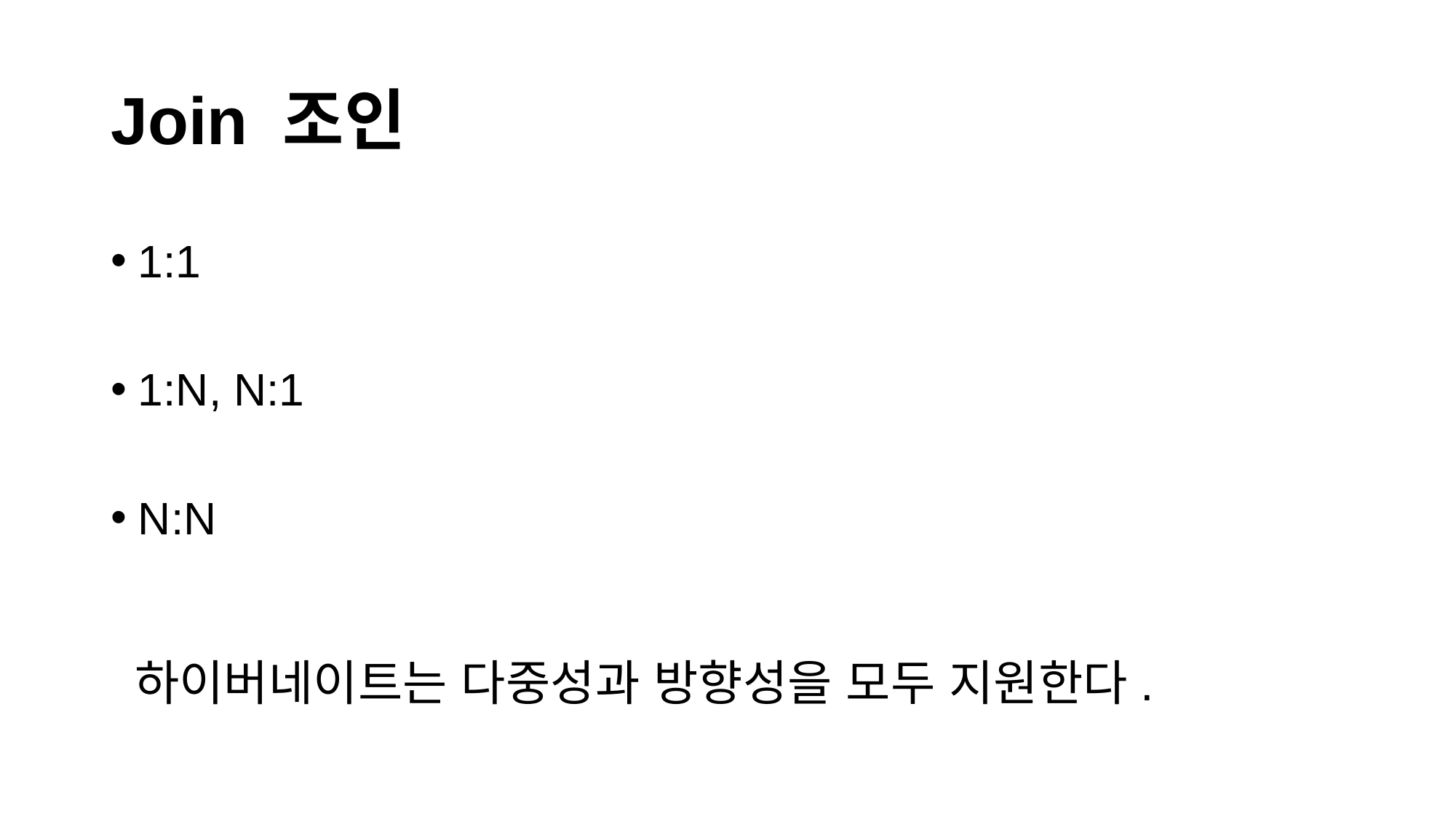

# Join 조인
1:1

1:N, N:1

N:N
하이버네이트는 다중성과 방향성을 모두 지원한다.